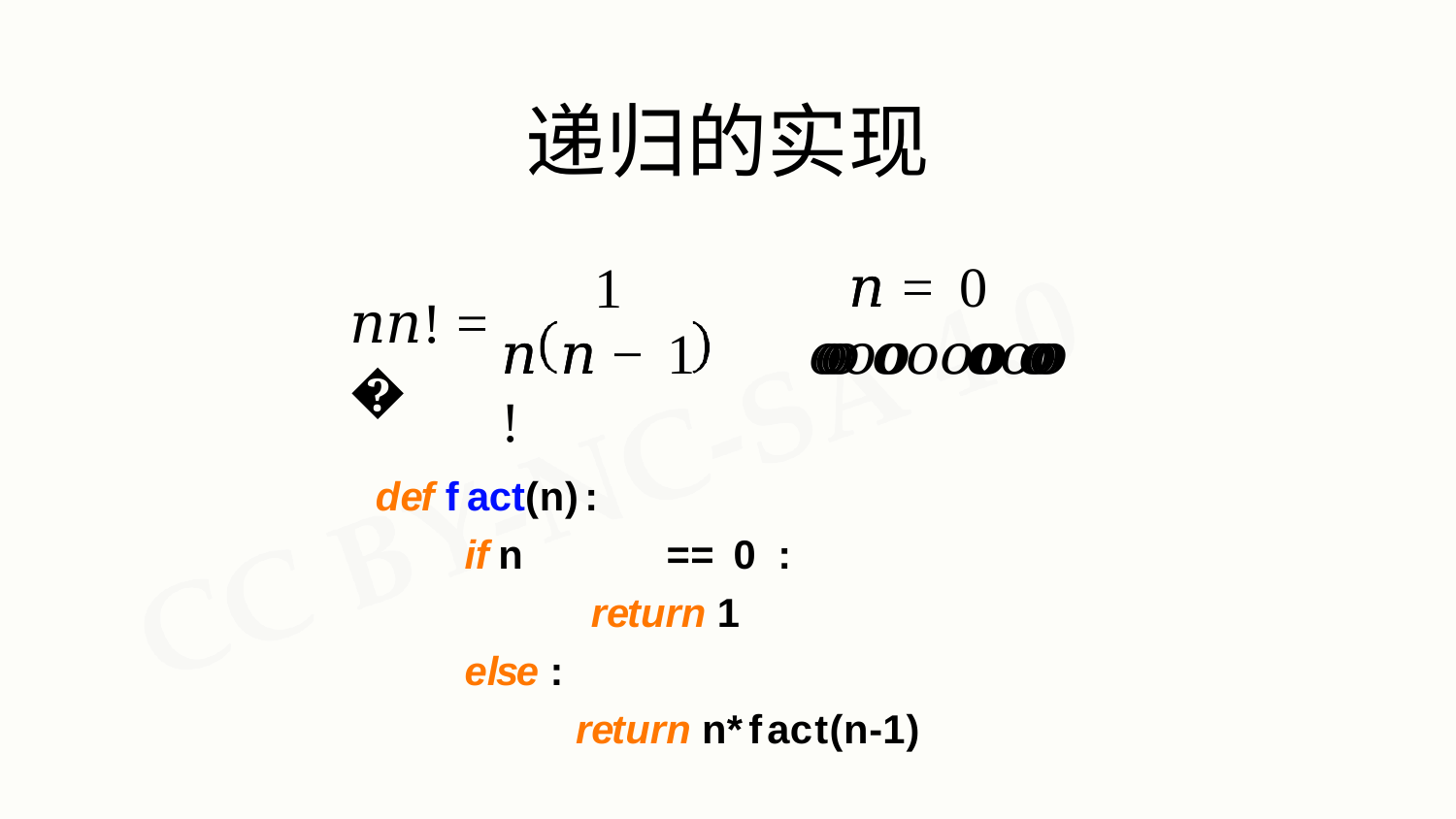

# 递归的实现
1
𝑛𝑛 = 0
𝑜𝑜𝑜𝑜𝑜𝑜𝑜𝑜𝑜𝑜𝑜𝑜𝑜𝑜𝑜𝑜𝑜

𝑛𝑛! = �
𝑛𝑛	𝑛𝑛 − 1	!
def fact(n):
if n	==	0	:
return 1
else :
return n*fact(n-1)